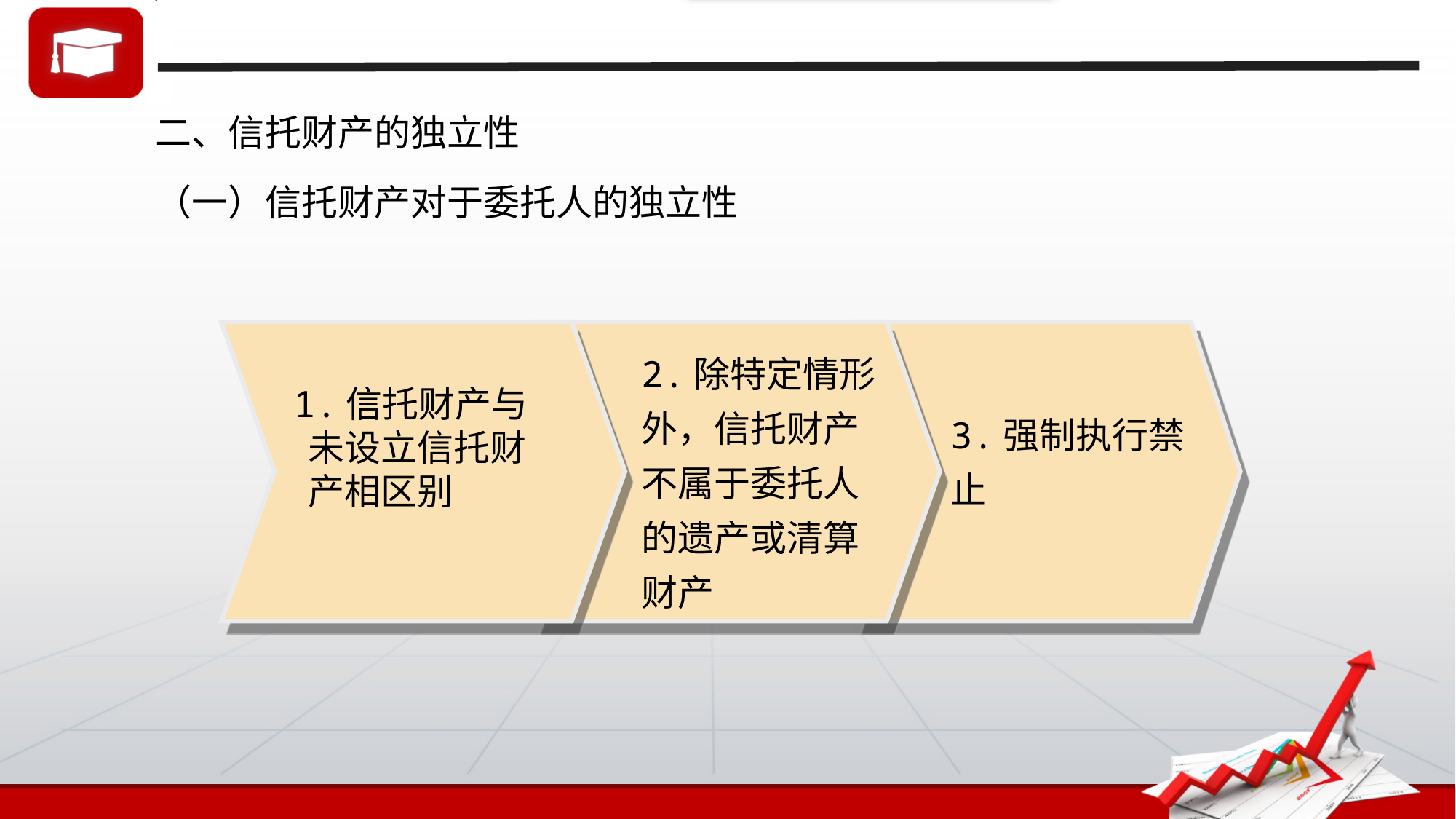

二、信托财产的独立性
（一）信托财产对于委托人的独立性

2.除特定情形外，信托财产不属于委托人的遗产或清算财产
1.信托财产与未设立信托财产相区别

3.强制执行禁止